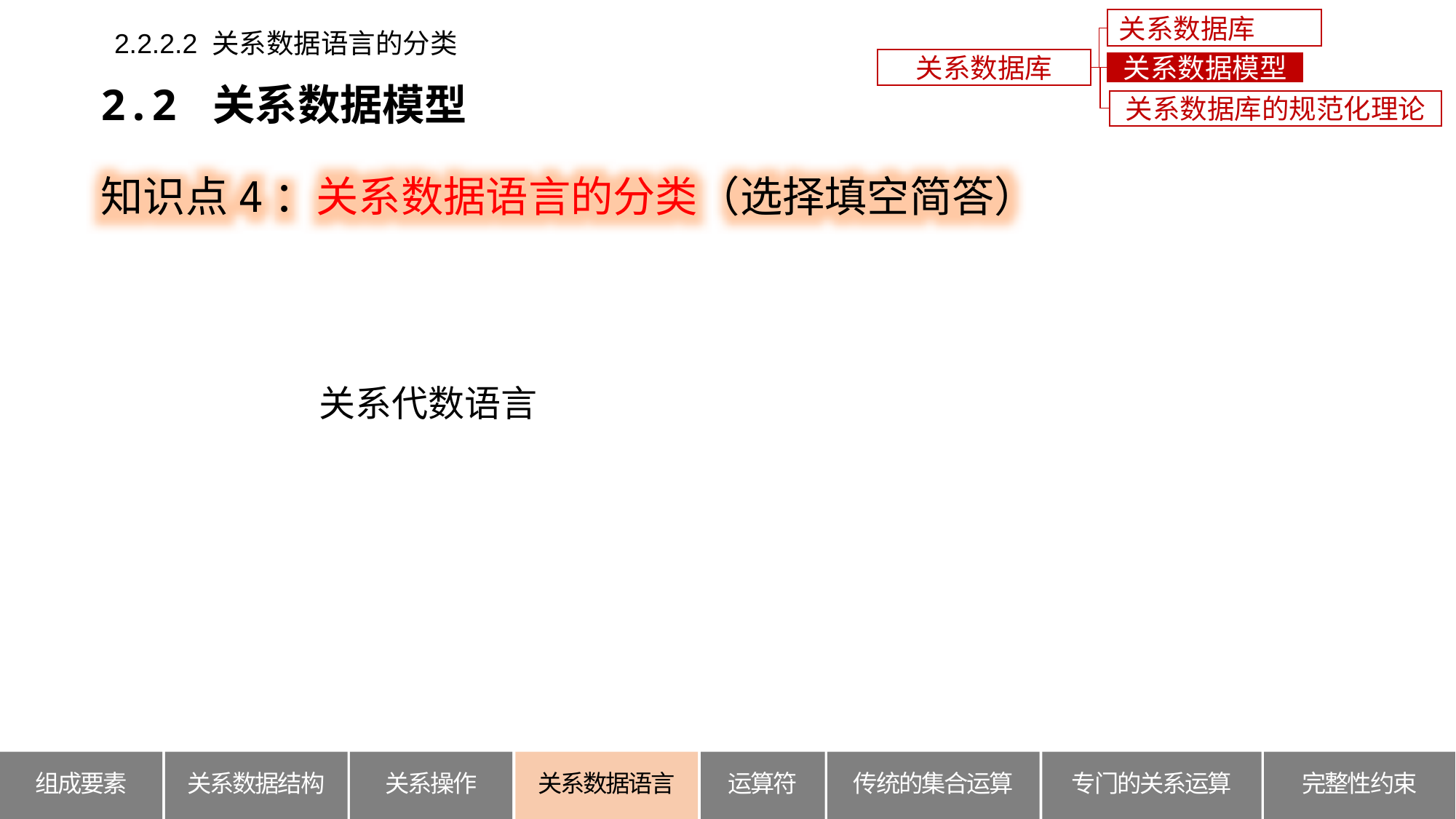

关系数据库概述
2.2.2.2 关系数据语言的分类
关系数据库
关系数据模型
2.2 关系数据模型
关系数据库的规范化理论
知识点4：关系数据语言的分类（选择填空简答）
关系代数语言
关系演算语言
SQL
关系数据结构
组成要素
关系操作
关系数据语言
运算符
传统的集合运算
专门的关系运算
完整性约束